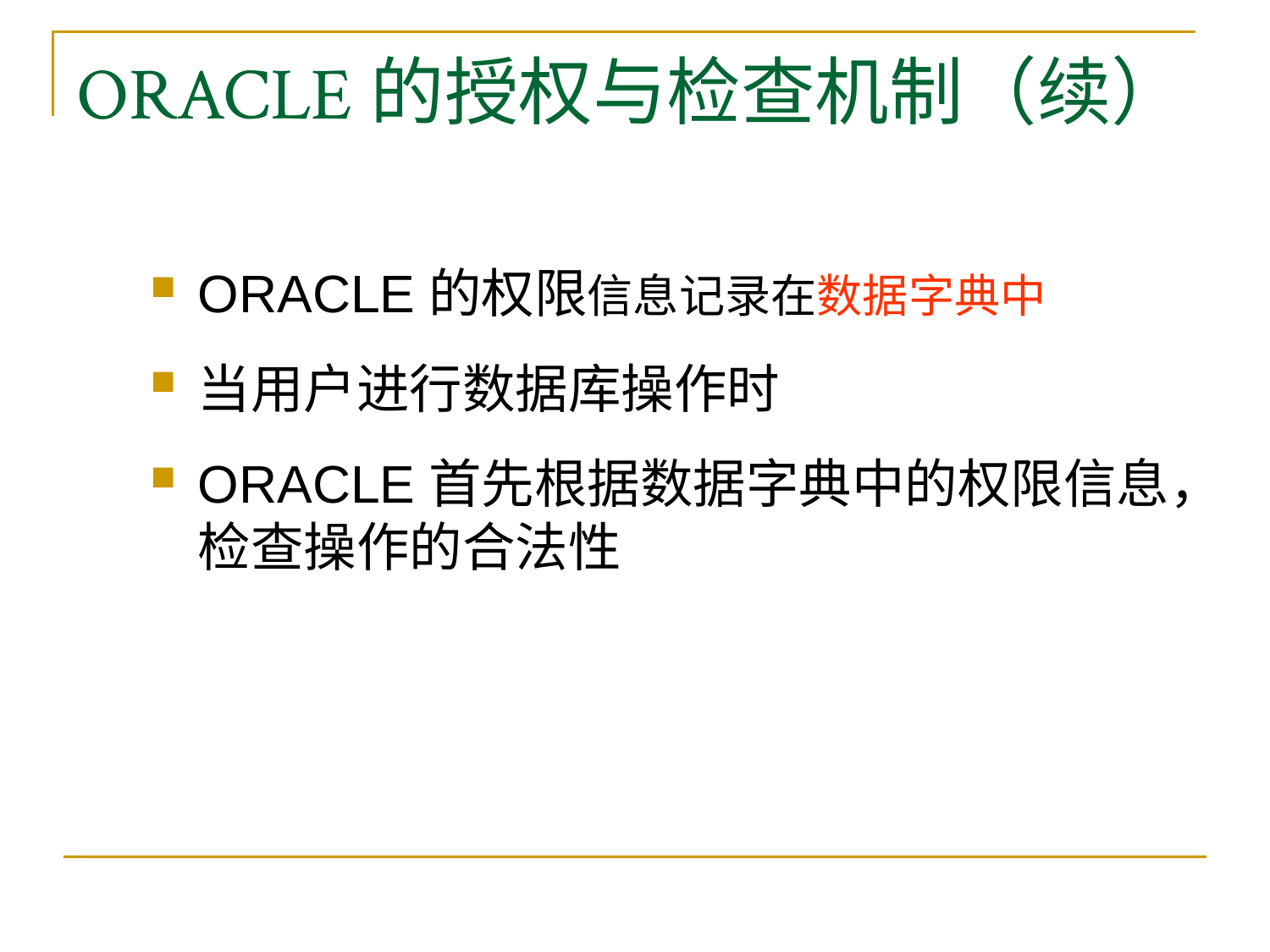

# ORACLE的授权与检查机制（续）
ORACLE的权限信息记录在数据字典中
当用户进行数据库操作时
ORACLE首先根据数据字典中的权限信息，检查操作的合法性